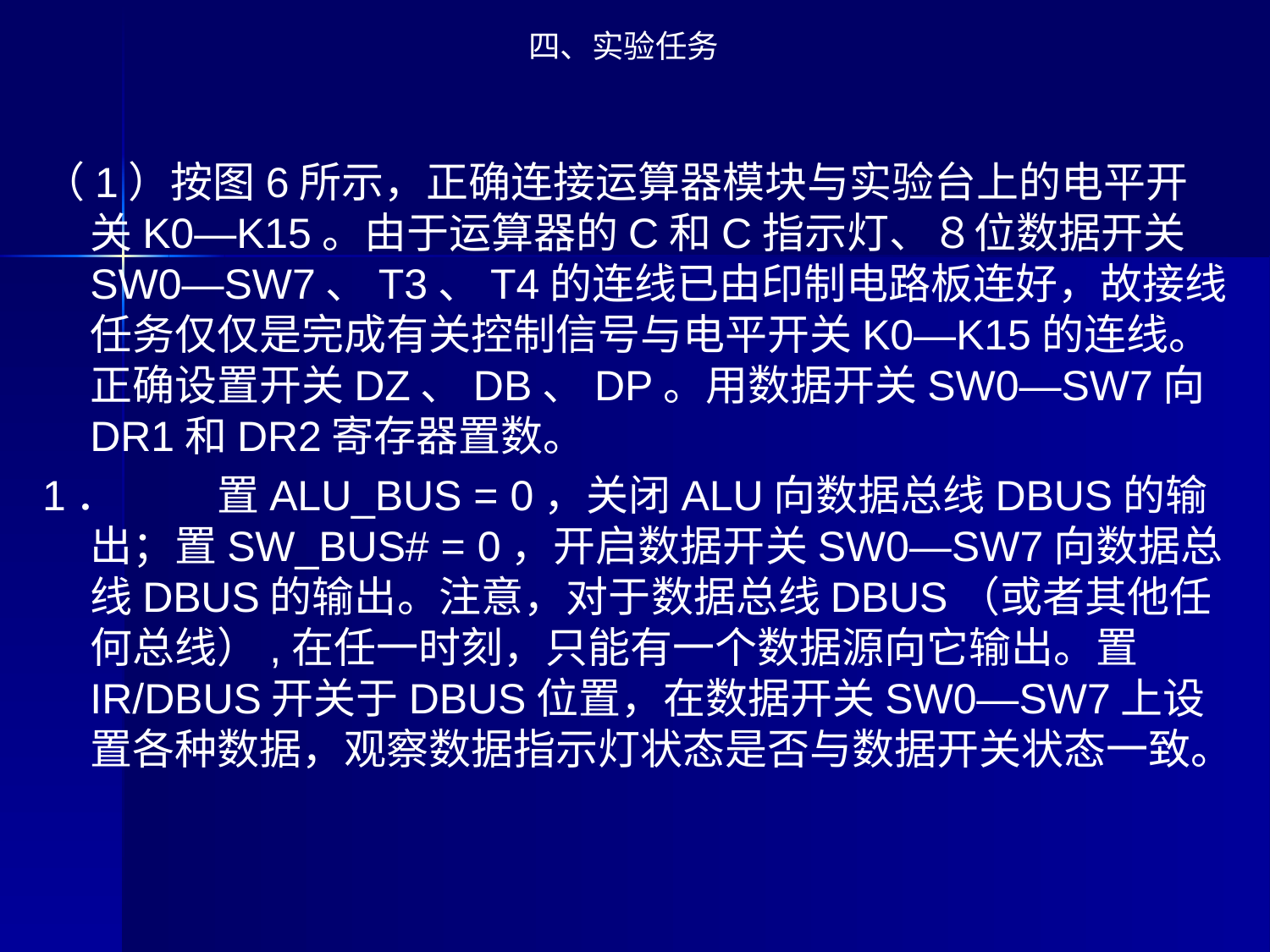

四、实验任务
（1）按图6所示，正确连接运算器模块与实验台上的电平开关K0—K15。由于运算器的C和C指示灯、８位数据开关SW0—SW7、T3、T4的连线已由印制电路板连好，故接线任务仅仅是完成有关控制信号与电平开关K0—K15的连线。正确设置开关DZ、DB、DP。用数据开关SW0—SW7向DR1和DR2寄存器置数。
1．	置ALU_BUS = 0，关闭ALU向数据总线DBUS的输出；置SW_BUS# = 0，开启数据开关SW0—SW7向数据总线DBUS的输出。注意，对于数据总线DBUS（或者其他任何总线）,在任一时刻，只能有一个数据源向它输出。置IR/DBUS开关于DBUS位置，在数据开关SW0—SW7上设置各种数据，观察数据指示灯状态是否与数据开关状态一致。